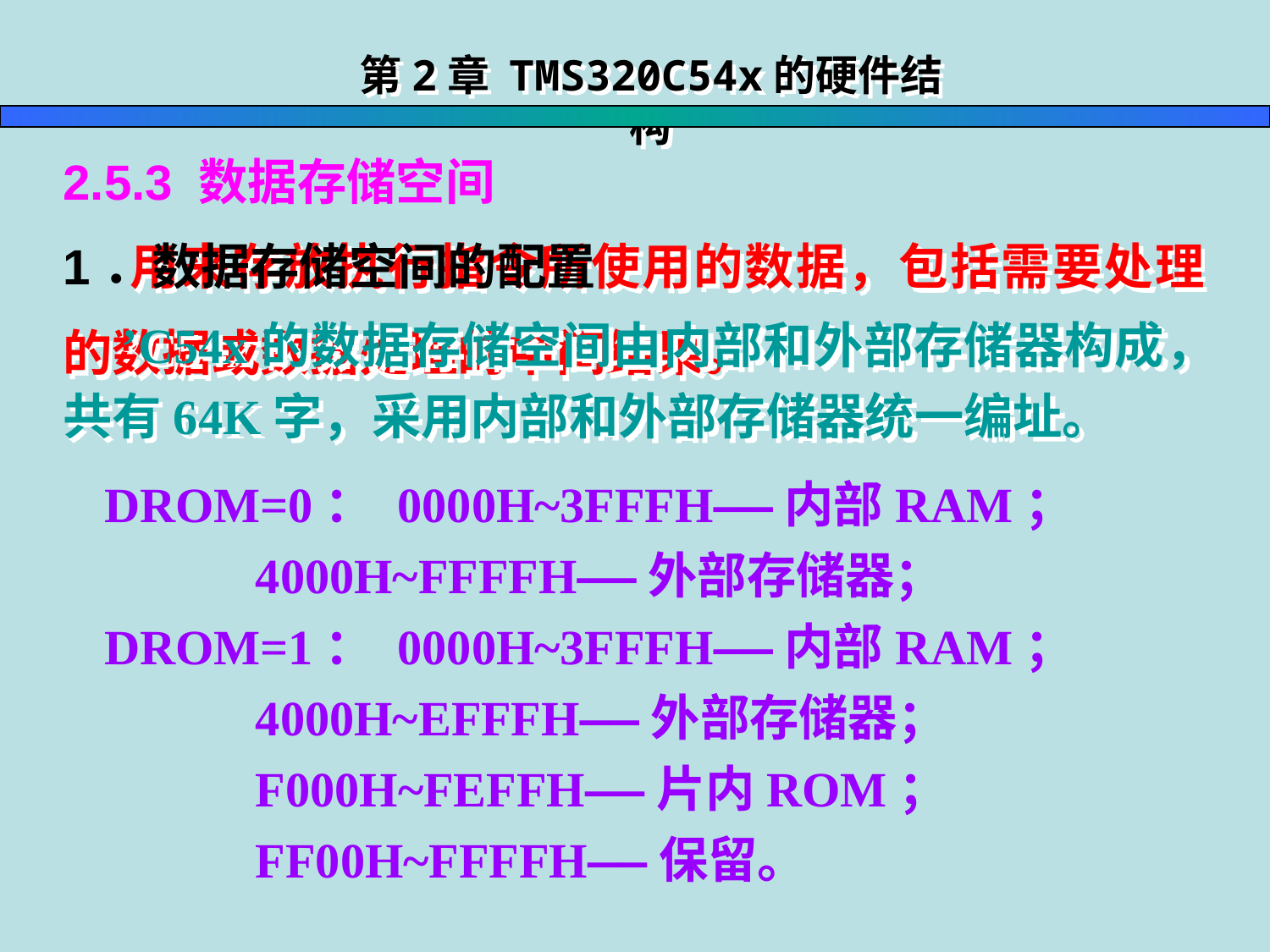

第2章 TMS320C54x的硬件结构

2.5.3 数据存储空间
    用来存放执行指令所使用的数据，包括需要处理的数据或数据处理的中间结果。
1．数据存储空间的配置
    ’C54x的数据存储空间由内部和外部存储器构成，共有64K字，采用内部和外部存储器统一编址。
   DROM=0： 0000H~3FFFH——内部RAM；
              4000H~FFFFH——外部存储器；
   DROM=1： 0000H~3FFFH——内部RAM；
              4000H~EFFFH——外部存储器；
              F000H~FEFFH——片内ROM；
              FF00H~FFFFH——保留。
94